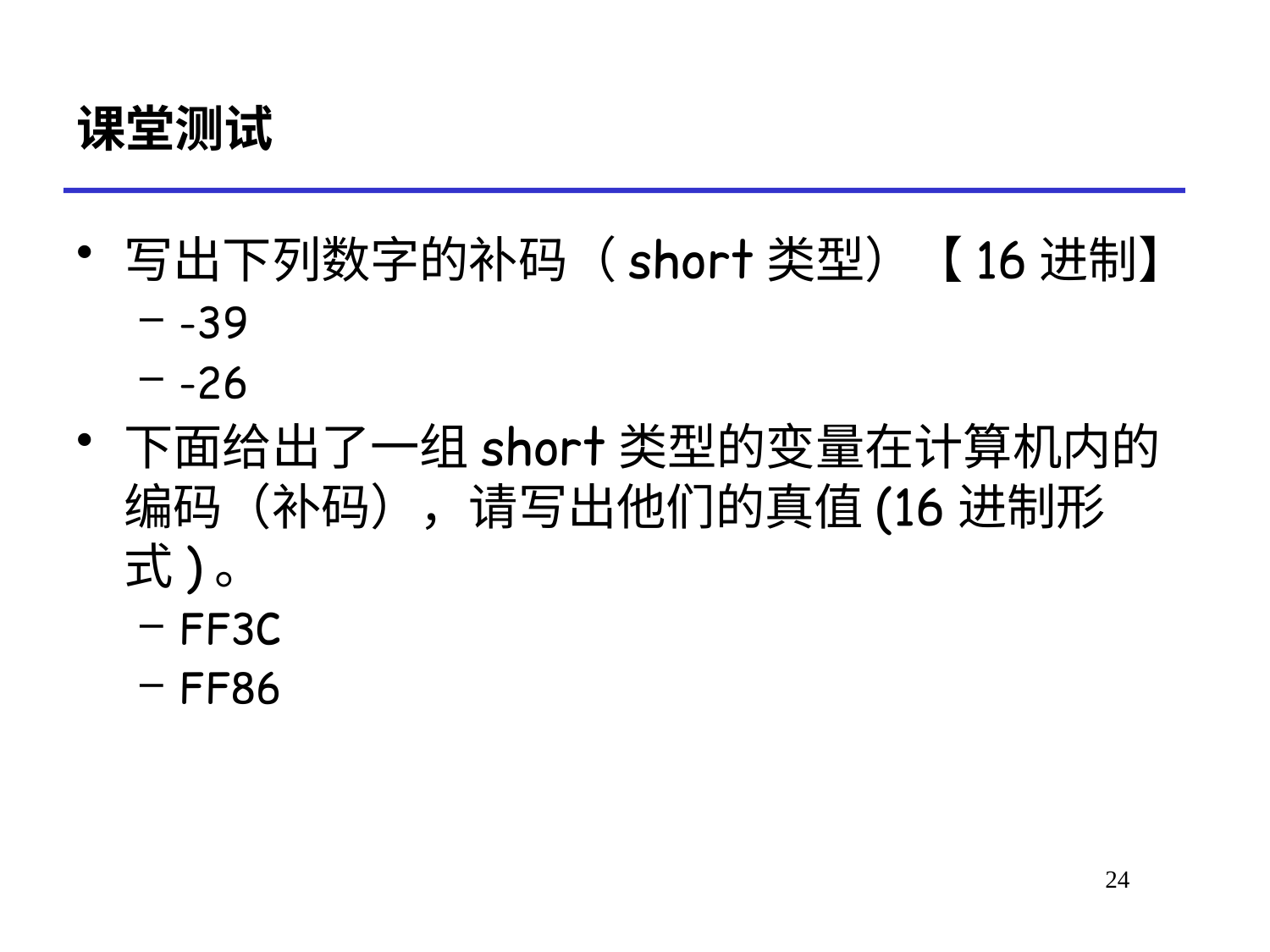

# 课堂测试
写出下列数字的补码（short类型）【16进制】
-39
-26
下面给出了一组short类型的变量在计算机内的编码（补码），请写出他们的真值(16进制形式)。
FF3C
FF86

24